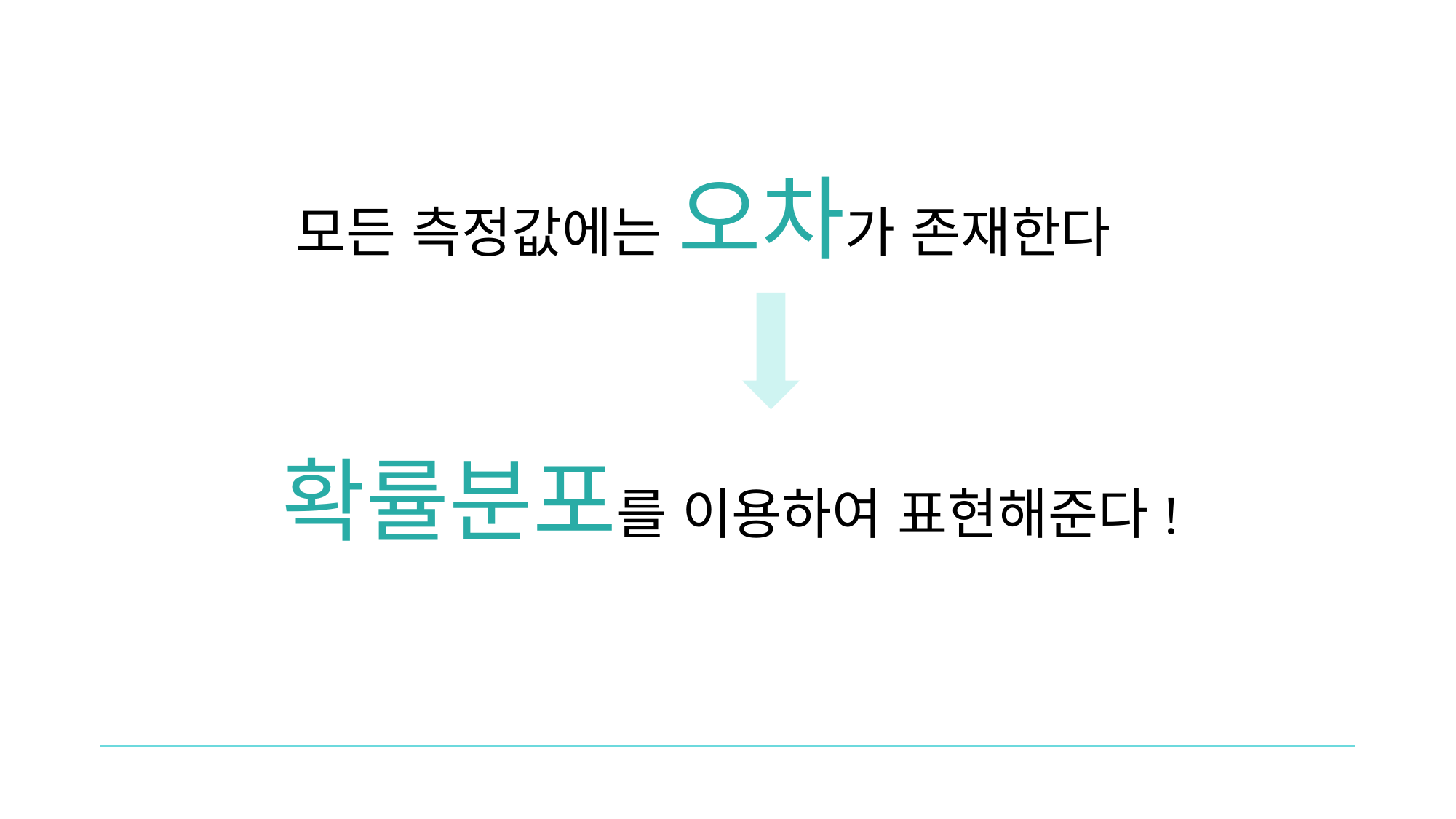

모든 측정값에는 오차가 존재한다

확률분포를 이용하여 표현해준다!